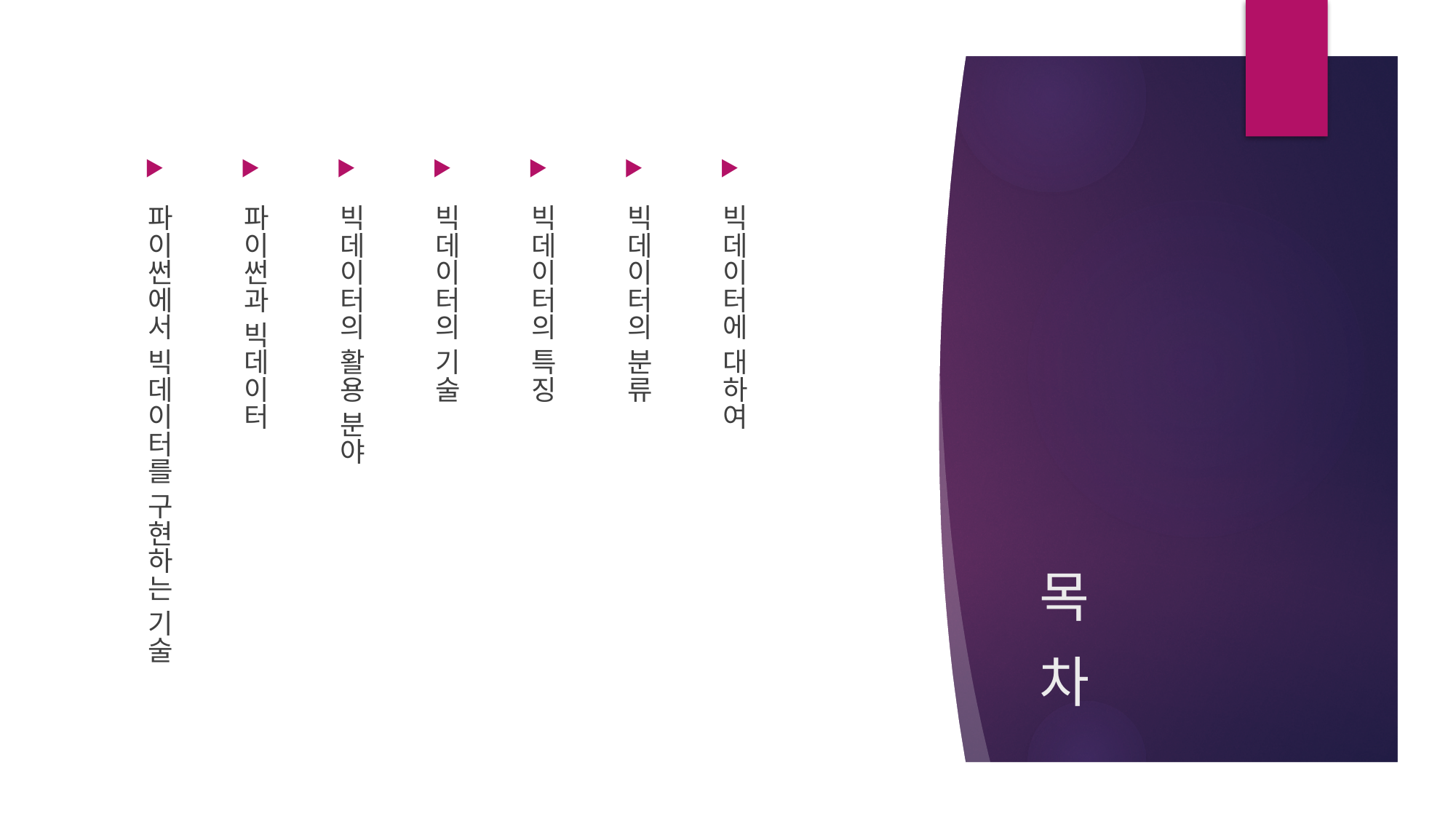

빅데이터에 대하여

빅데이터의 분류

빅데이터의 특징

빅데이터의 기술

빅데이터의 활용 분야

파이썬과 빅데이터

파이썬에서 빅데이터를 구현하는 기술
# 목  차